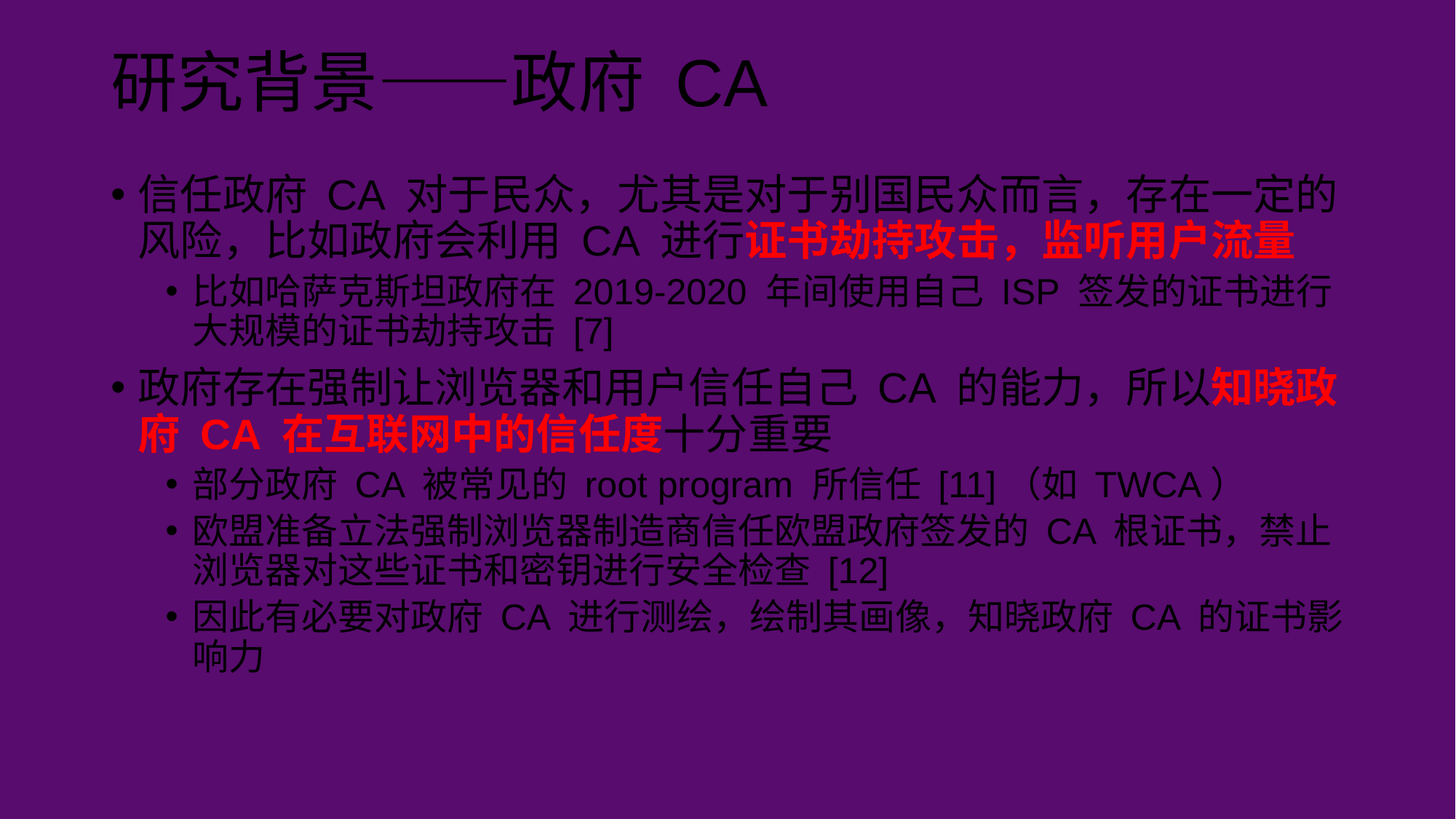

# 研究背景——政府 CA
信任政府 CA 对于民众，尤其是对于别国民众而言，存在一定的风险，比如政府会利用 CA 进行证书劫持攻击，监听用户流量
比如哈萨克斯坦政府在 2019-2020 年间使用自己 ISP 签发的证书进行大规模的证书劫持攻击 [7]
政府存在强制让浏览器和用户信任自己 CA 的能力，所以知晓政府 CA 在互联网中的信任度十分重要
部分政府 CA 被常见的 root program 所信任 [11]（如 TWCA）
欧盟准备立法强制浏览器制造商信任欧盟政府签发的 CA 根证书，禁止浏览器对这些证书和密钥进行安全检查 [12]
因此有必要对政府 CA 进行测绘，绘制其画像，知晓政府 CA 的证书影响力